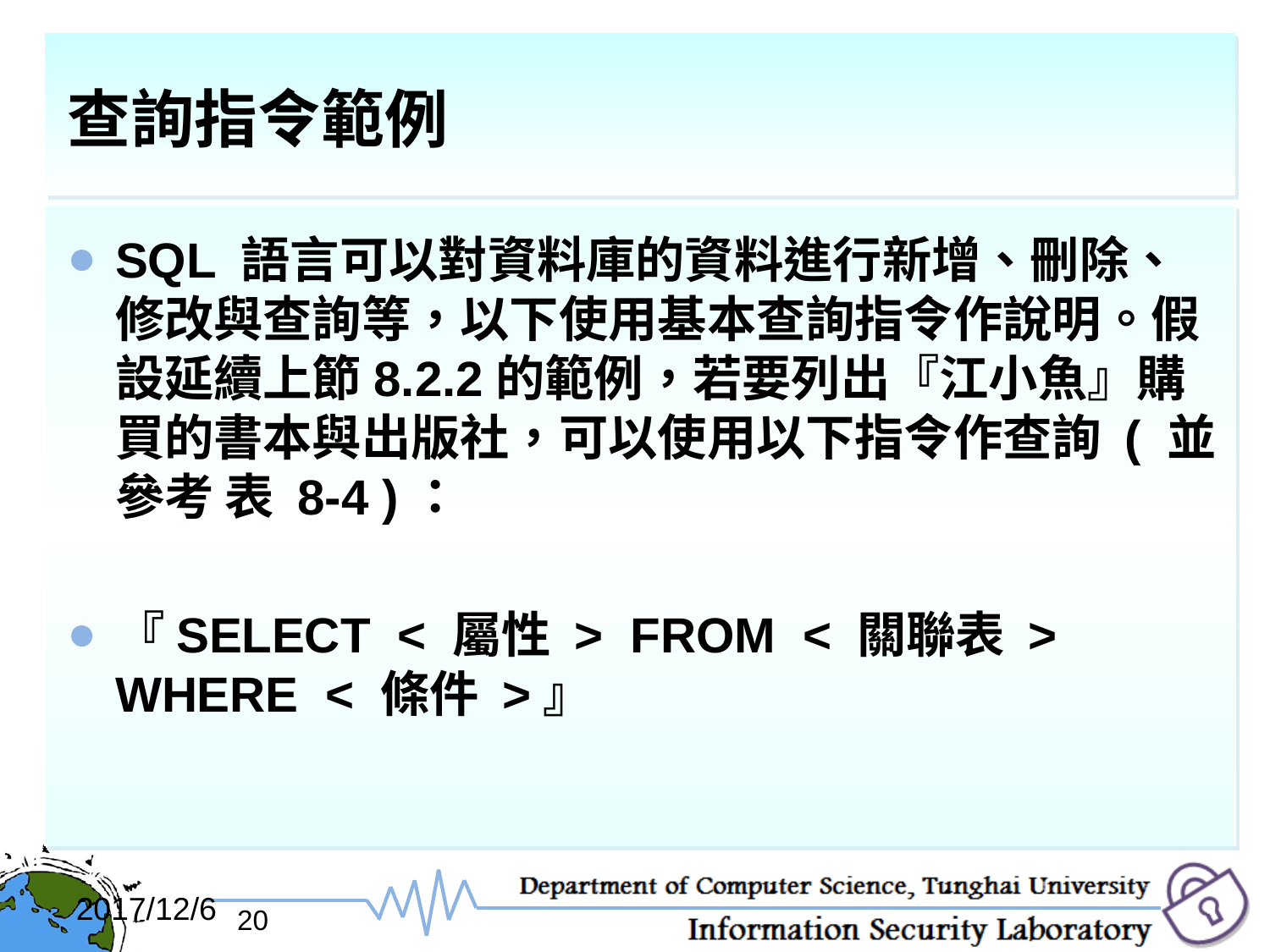

# 查詢指令範例
SQL 語言可以對資料庫的資料進行新增、刪除、修改與查詢等，以下使用基本查詢指令作說明。假設延續上節8.2.2的範例，若要列出『江小魚』購買的書本與出版社，可以使用以下指令作查詢 ( 並參考 表 8-4 )：

『SELECT  < 屬性 >  FROM  < 關聯表 >  WHERE  < 條件 >』
2017/12/6
20